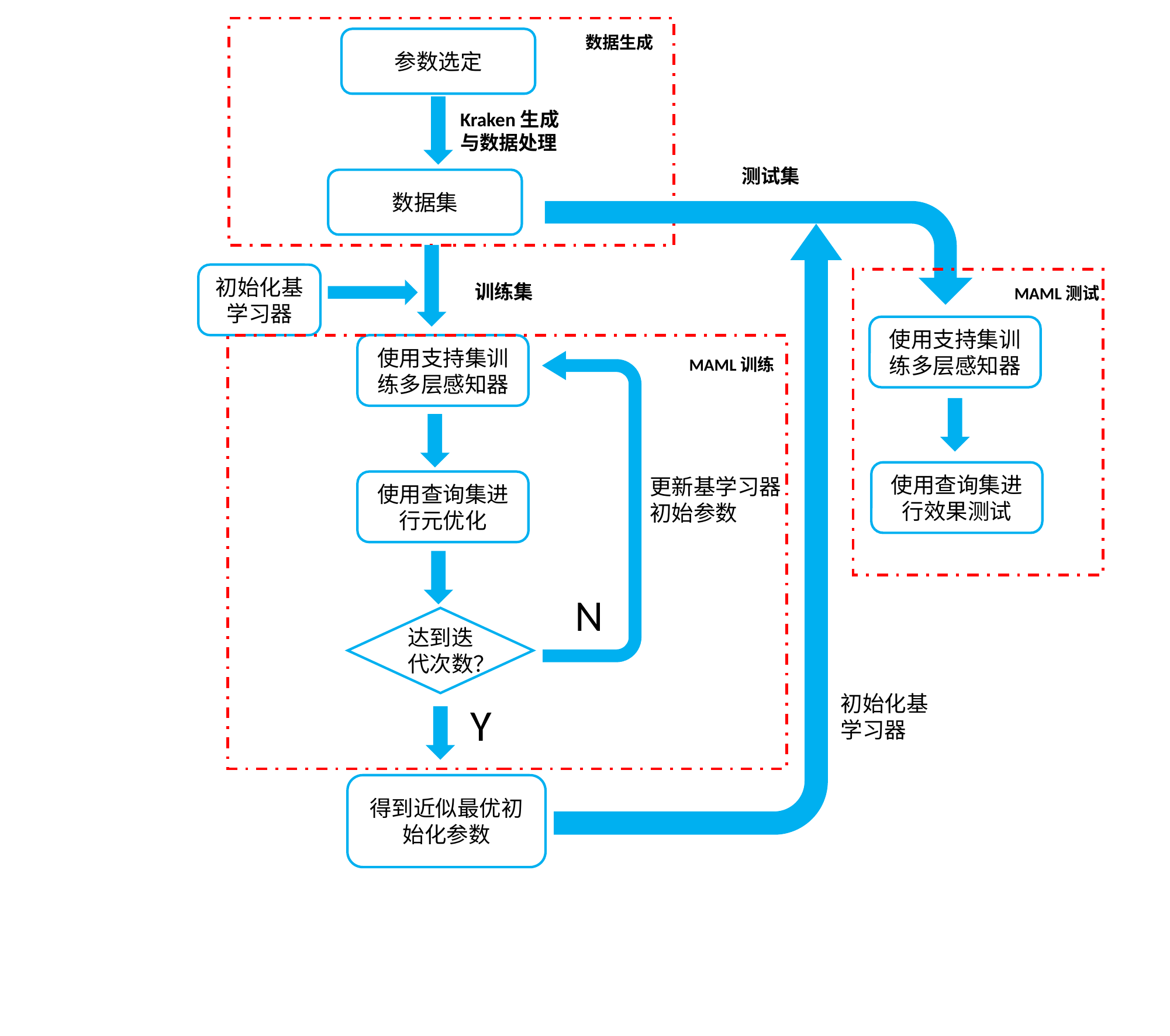

数据生成
参数选定

Kraken生成与数据处理
测试集
数据集

初始化基学习器

训练集
MAML测试

使用支持集训练多层感知器

使用支持集训练多层感知器
MAML训练

使用查询集进行效果测试
更新基学习器初始参数
使用查询集进行元优化

N
达到迭代次数？
初始化基学习器
Y

得到近似最优初始化参数